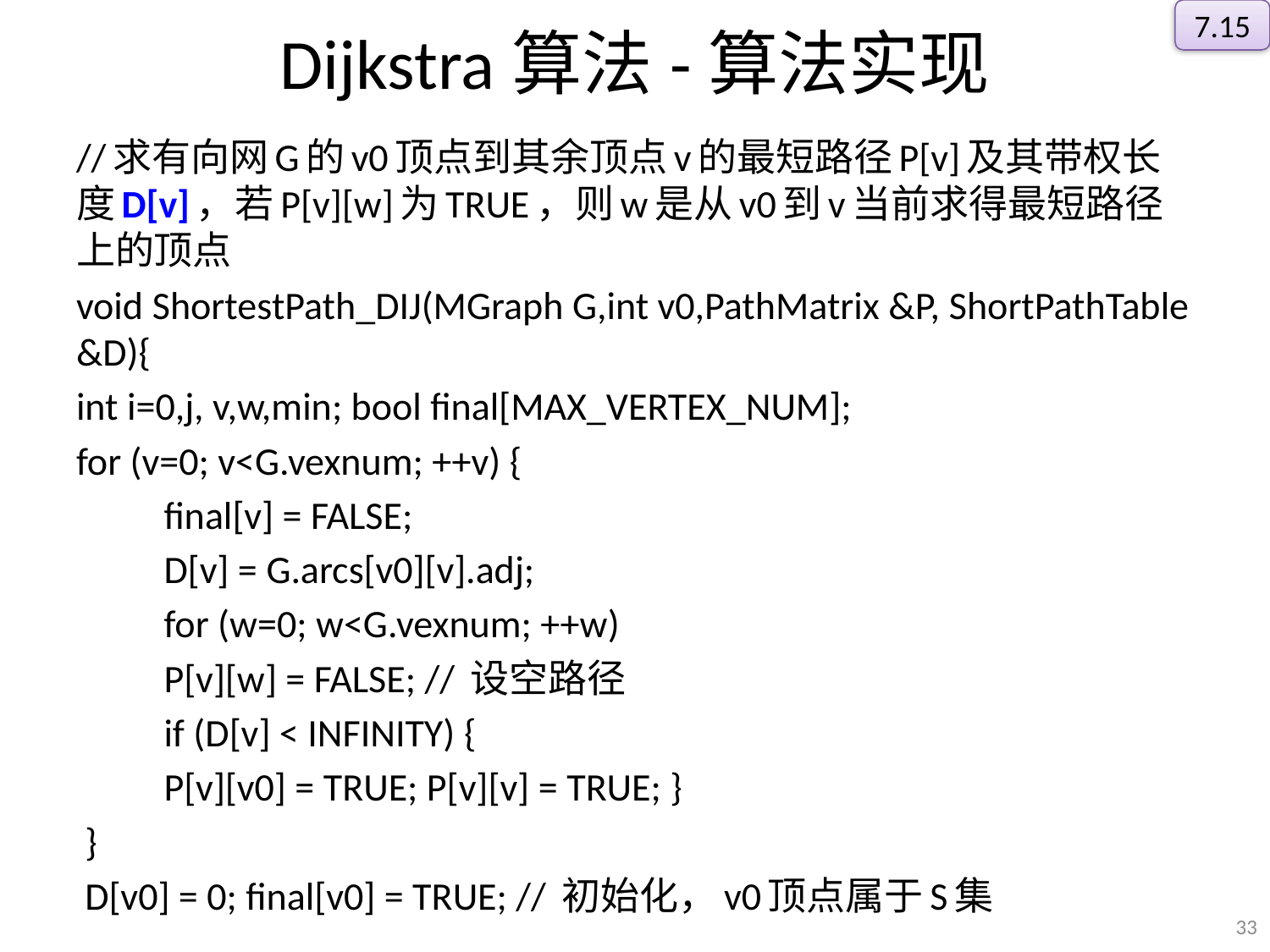

7.15
# Dijkstra算法-算法实现
//求有向网G的v0顶点到其余顶点v的最短路径P[v]及其带权长度D[v]，若P[v][w]为TRUE，则w是从v0到v当前求得最短路径上的顶点
void ShortestPath_DIJ(MGraph G,int v0,PathMatrix &P, ShortPathTable &D){
int i=0,j, v,w,min; bool final[MAX_VERTEX_NUM];
for (v=0; v<G.vexnum; ++v) {
	final[v] = FALSE;
	D[v] = G.arcs[v0][v].adj;
	for (w=0; w<G.vexnum; ++w)
		P[v][w] = FALSE; // 设空路径
 	if (D[v] < INFINITY) {
		P[v][v0] = TRUE; P[v][v] = TRUE; }
 }
 D[v0] = 0; final[v0] = TRUE; // 初始化，v0顶点属于S集

33